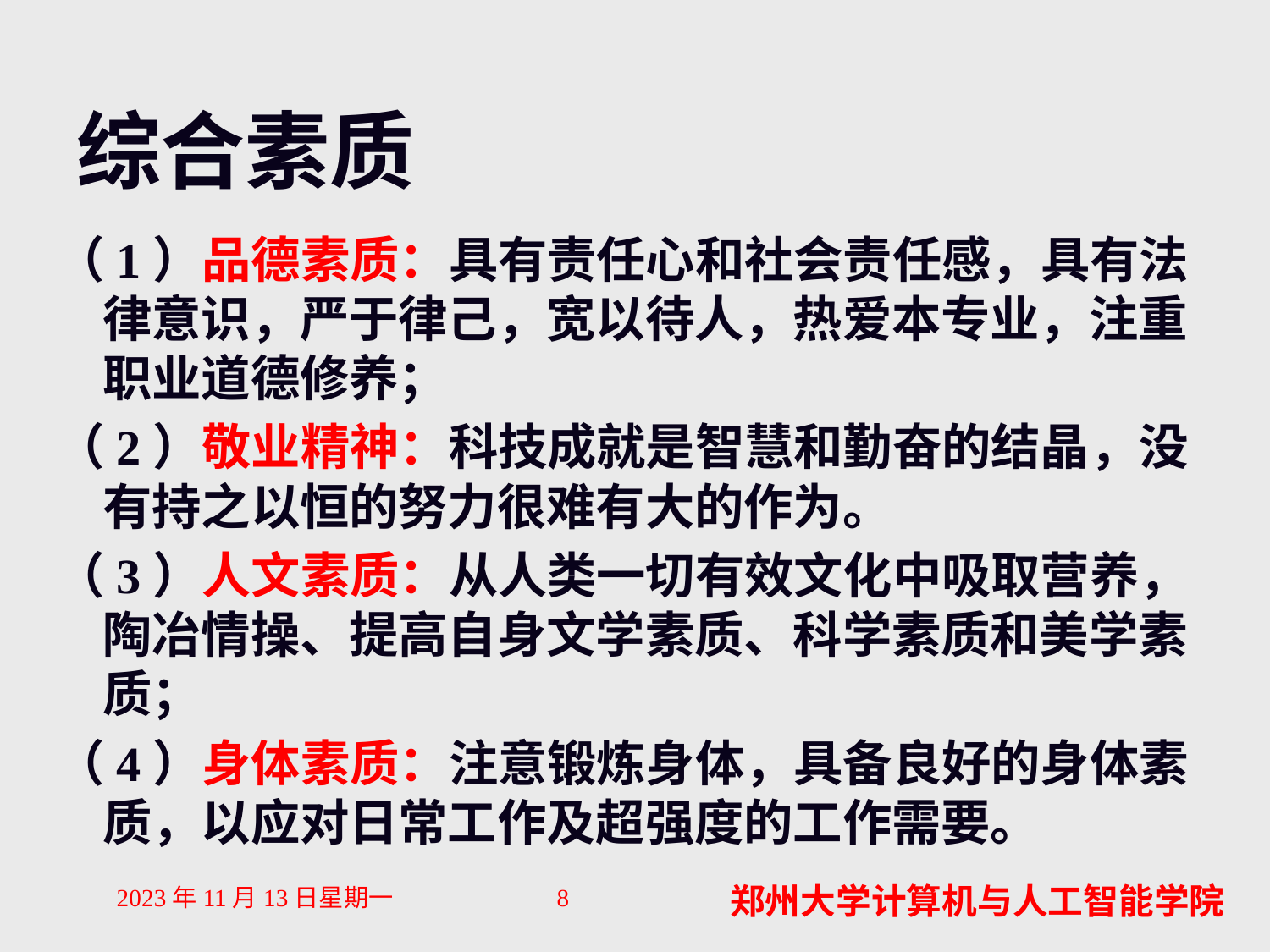

# 综合素质
（1）品德素质：具有责任心和社会责任感，具有法律意识，严于律己，宽以待人，热爱本专业，注重职业道德修养；
（2）敬业精神：科技成就是智慧和勤奋的结晶，没有持之以恒的努力很难有大的作为。
（3）人文素质：从人类一切有效文化中吸取营养，陶冶情操、提高自身文学素质、科学素质和美学素质；
（4）身体素质：注意锻炼身体，具备良好的身体素质，以应对日常工作及超强度的工作需要。